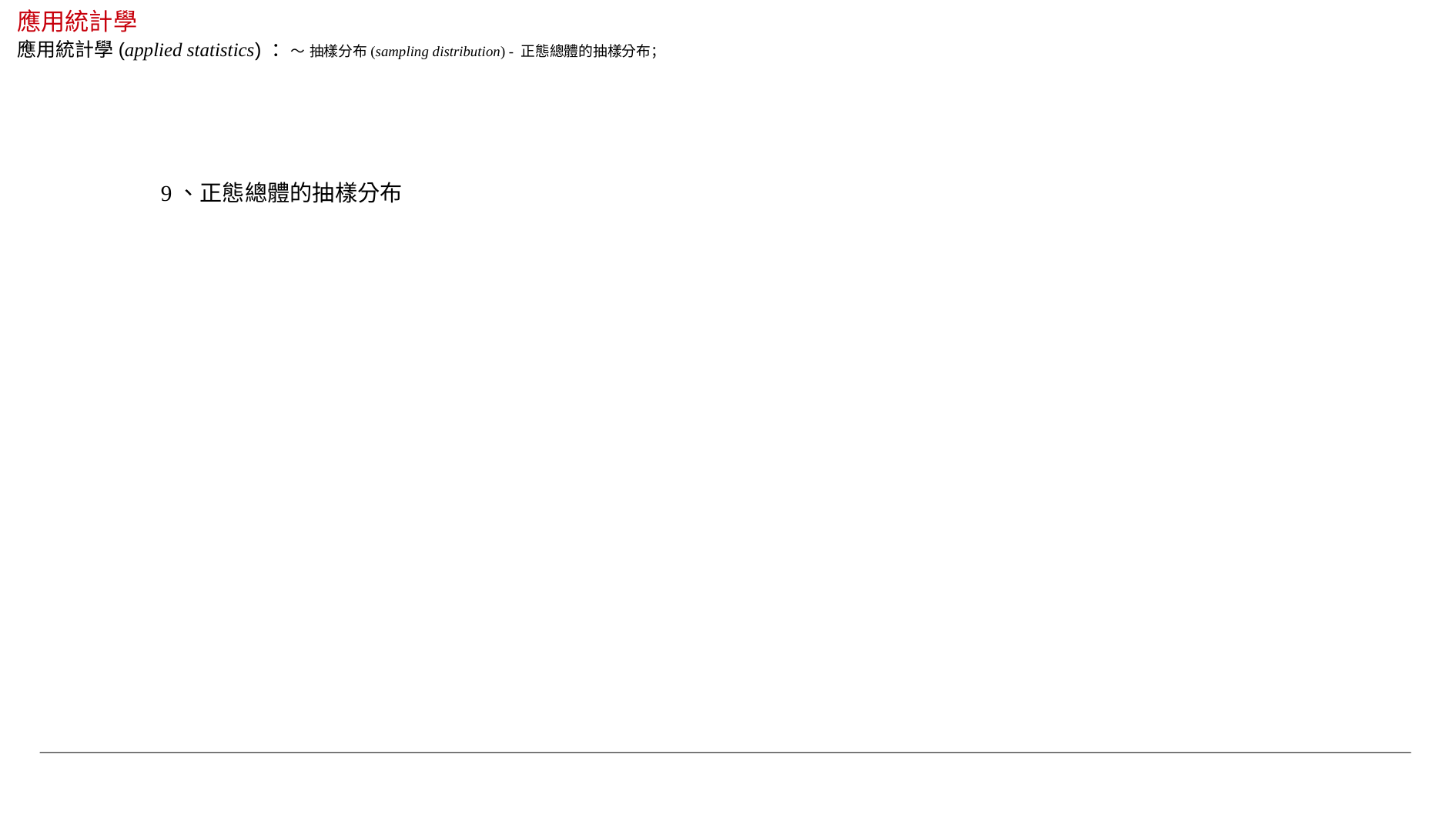

應用統計學
應用統計學(applied statistics) ：～ 抽樣分布(sampling distribution) - 正態總體的抽樣分布；
9、正態總體的抽樣分布